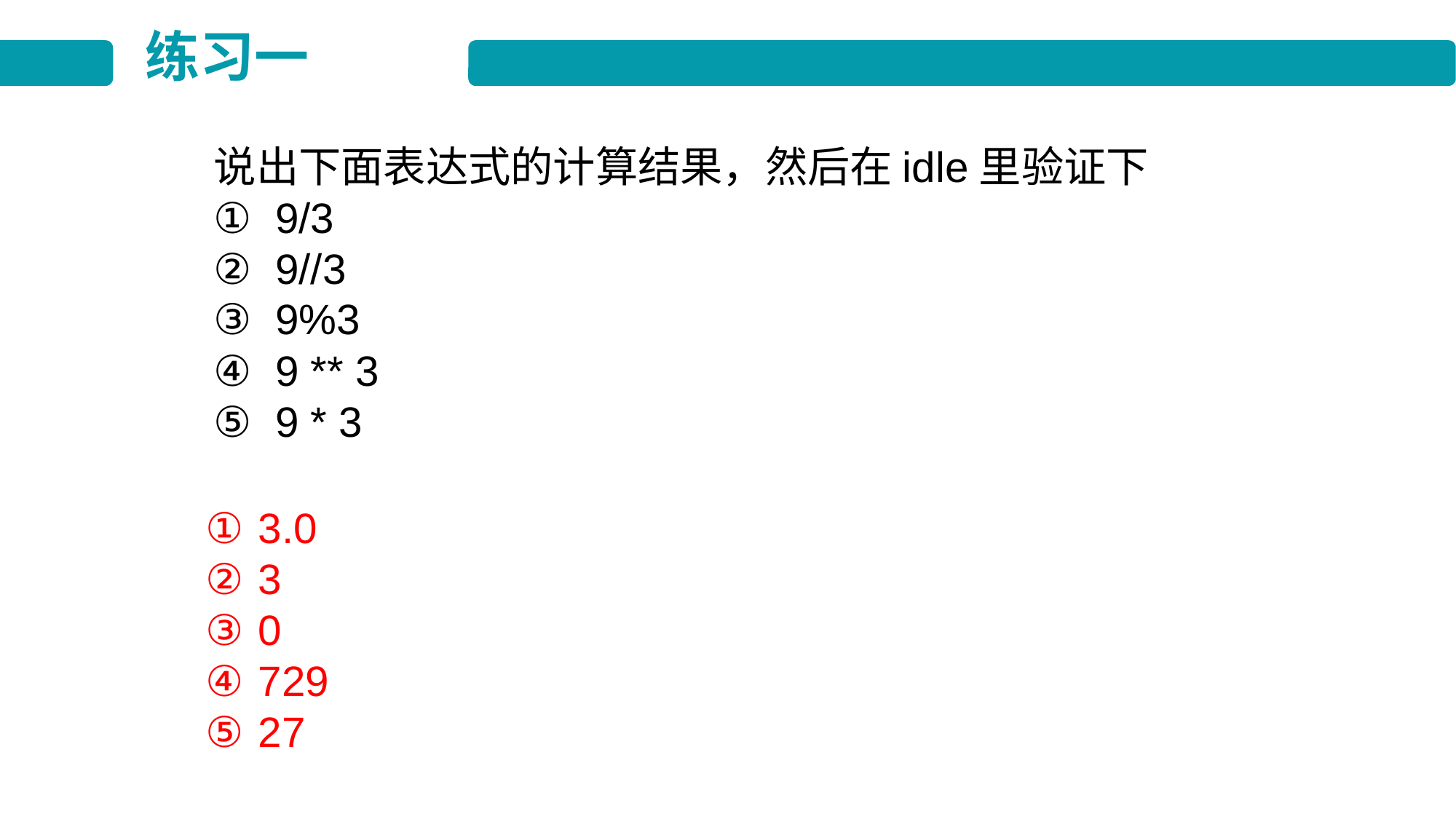

练习一

说出下面表达式的计算结果，然后在idle里验证下
9/3
9//3
9%3
9 ** 3
9 * 3

 3.0
 3
 0
 729
 27